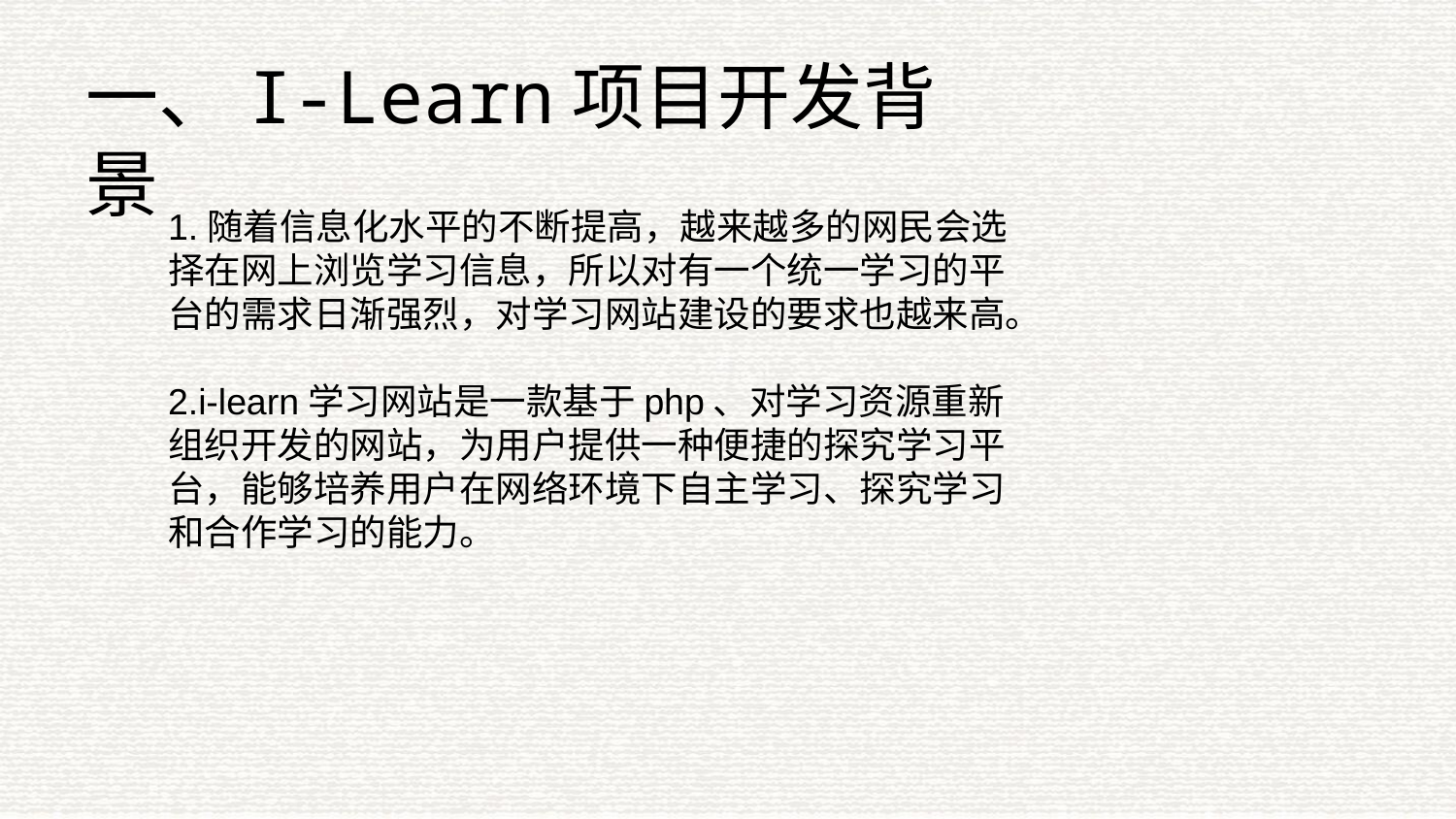

一、I-Learn项目开发背景
1.随着信息化水平的不断提高，越来越多的网民会选择在网上浏览学习信息，所以对有一个统一学习的平台的需求日渐强烈，对学习网站建设的要求也越来高。

2.i-learn学习网站是一款基于php、对学习资源重新组织开发的网站，为用户提供一种便捷的探究学习平台，能够培养用户在网络环境下自主学习、探究学习和合作学习的能力。